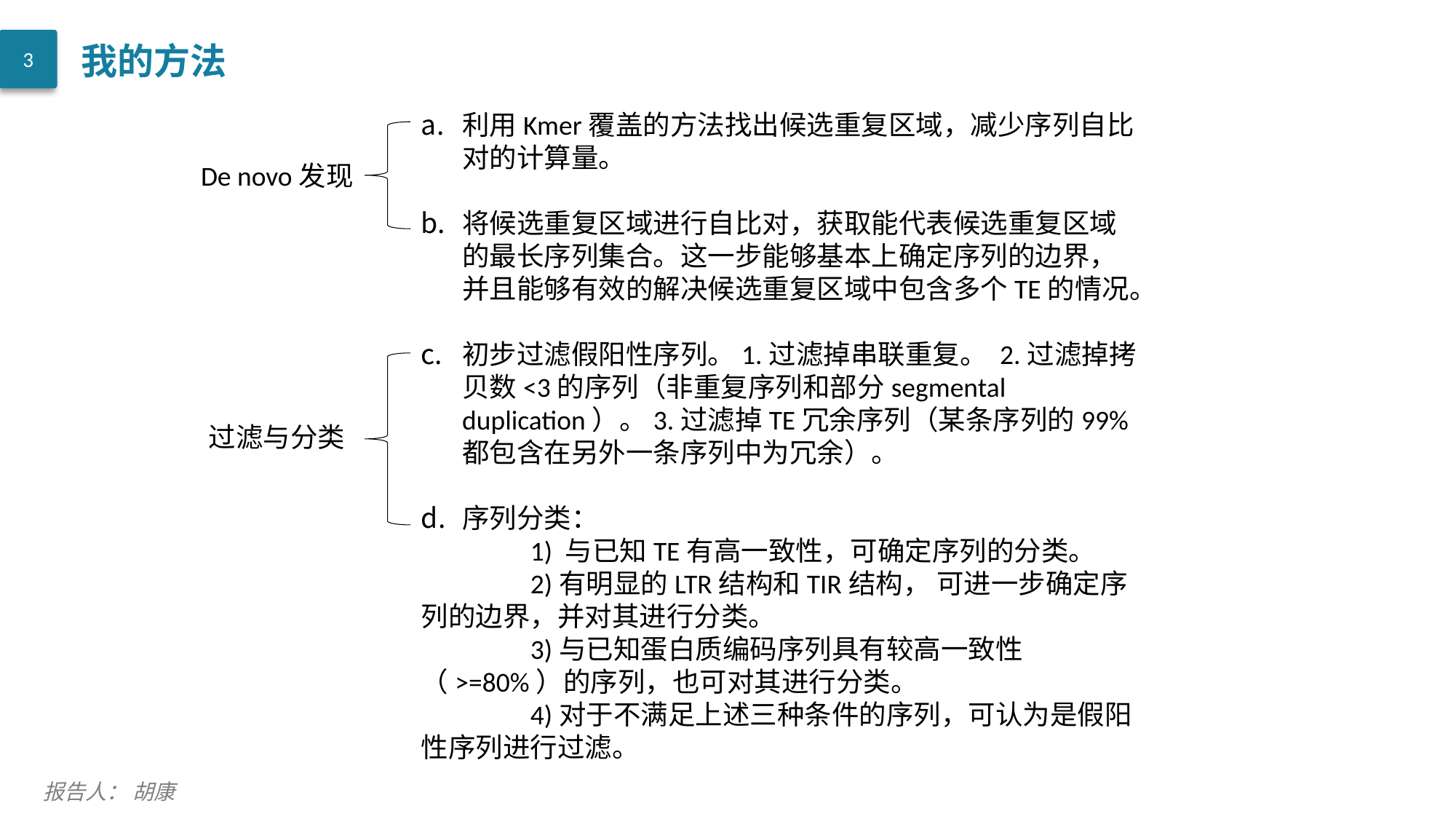

3
我的方法

利用Kmer覆盖的方法找出候选重复区域，减少序列自比对的计算量。

将候选重复区域进行自比对，获取能代表候选重复区域的最长序列集合。这一步能够基本上确定序列的边界，并且能够有效的解决候选重复区域中包含多个TE的情况。

初步过滤假阳性序列。1.过滤掉串联重复。 2.过滤掉拷贝数<3的序列（非重复序列和部分segmental duplication）。3.过滤掉TE冗余序列（某条序列的99%都包含在另外一条序列中为冗余）。

序列分类：
	1) 与已知TE有高一致性，可确定序列的分类。
	2)有明显的LTR结构和TIR结构， 可进一步确定序列的边界，并对其进行分类。
	3)与已知蛋白质编码序列具有较高一致性（>=80%）的序列，也可对其进行分类。
	4)对于不满足上述三种条件的序列，可认为是假阳性序列进行过滤。
RESEARCH PURPOES

De novo发现

过滤与分类
报告人： 胡康